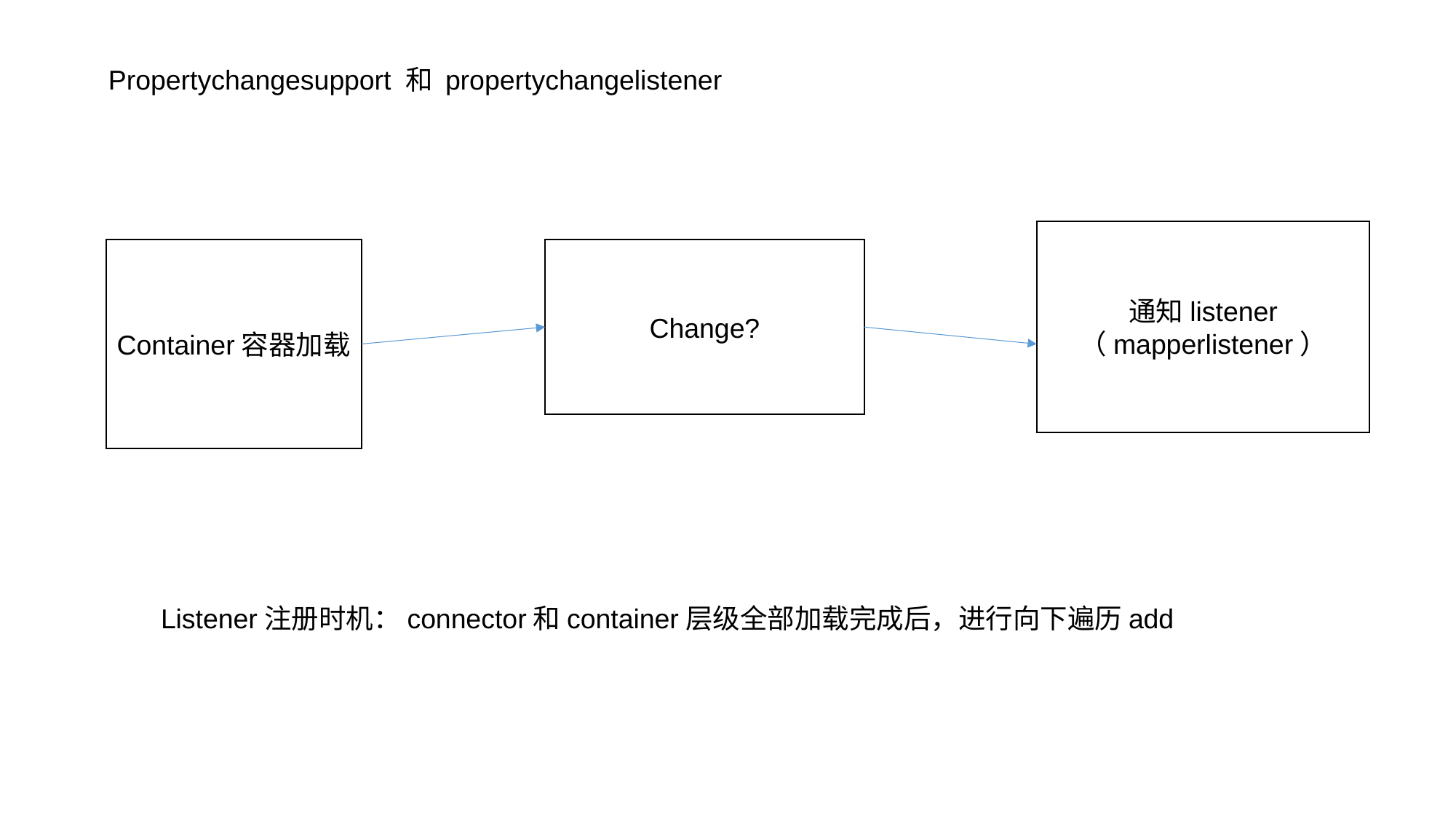

Propertychangesupport 和 propertychangelistener
通知listener
（mapperlistener）
Container容器加载
Change?
Listener注册时机：connector和container层级全部加载完成后，进行向下遍历add